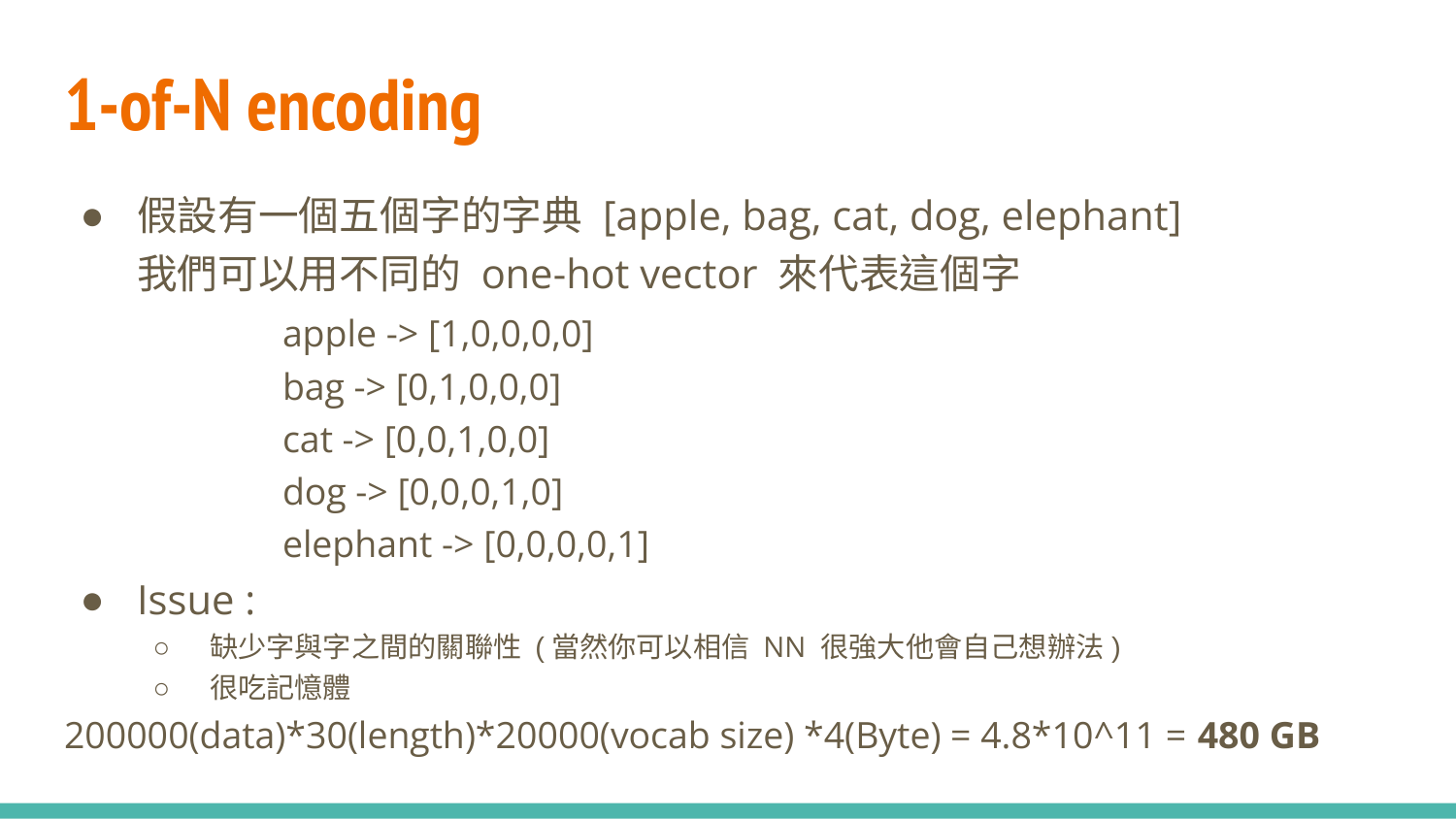

# 1-of-N encoding
假設有一個五個字的字典 [apple, bag, cat, dog, elephant]
我們可以用不同的 one-hot vector 來代表這個字
	apple -> [1,0,0,0,0]
	bag -> [0,1,0,0,0]
	cat -> [0,0,1,0,0]
	dog -> [0,0,0,1,0]
	elephant -> [0,0,0,0,1]
Issue :
缺少字與字之間的關聯性 (當然你可以相信 NN 很強大他會自己想辦法)
很吃記憶體
200000(data)*30(length)*20000(vocab size) *4(Byte) = 4.8*10^11 = 480 GB